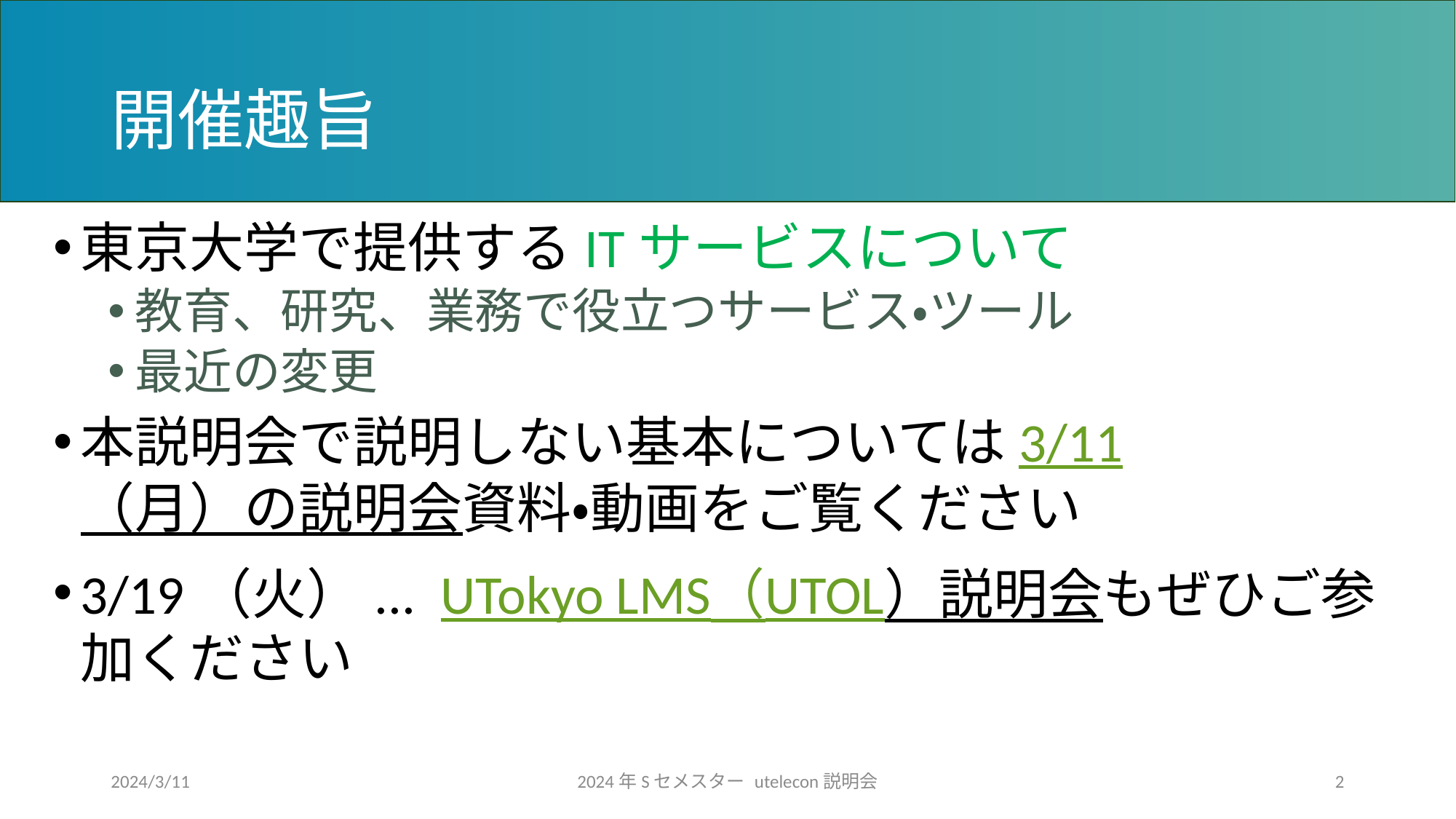

# 開催趣旨
東京大学で提供するITサービスについて
教育、研究、業務で役立つサービス・ツール
最近の変更
本説明会で説明しない基本については3/11（月）の説明会資料・動画をご覧ください
3/19（火）...  UTokyo LMS（UTOL）説明会もぜひご参加ください
2024/3/11
2024年Sセメスター utelecon説明会
2